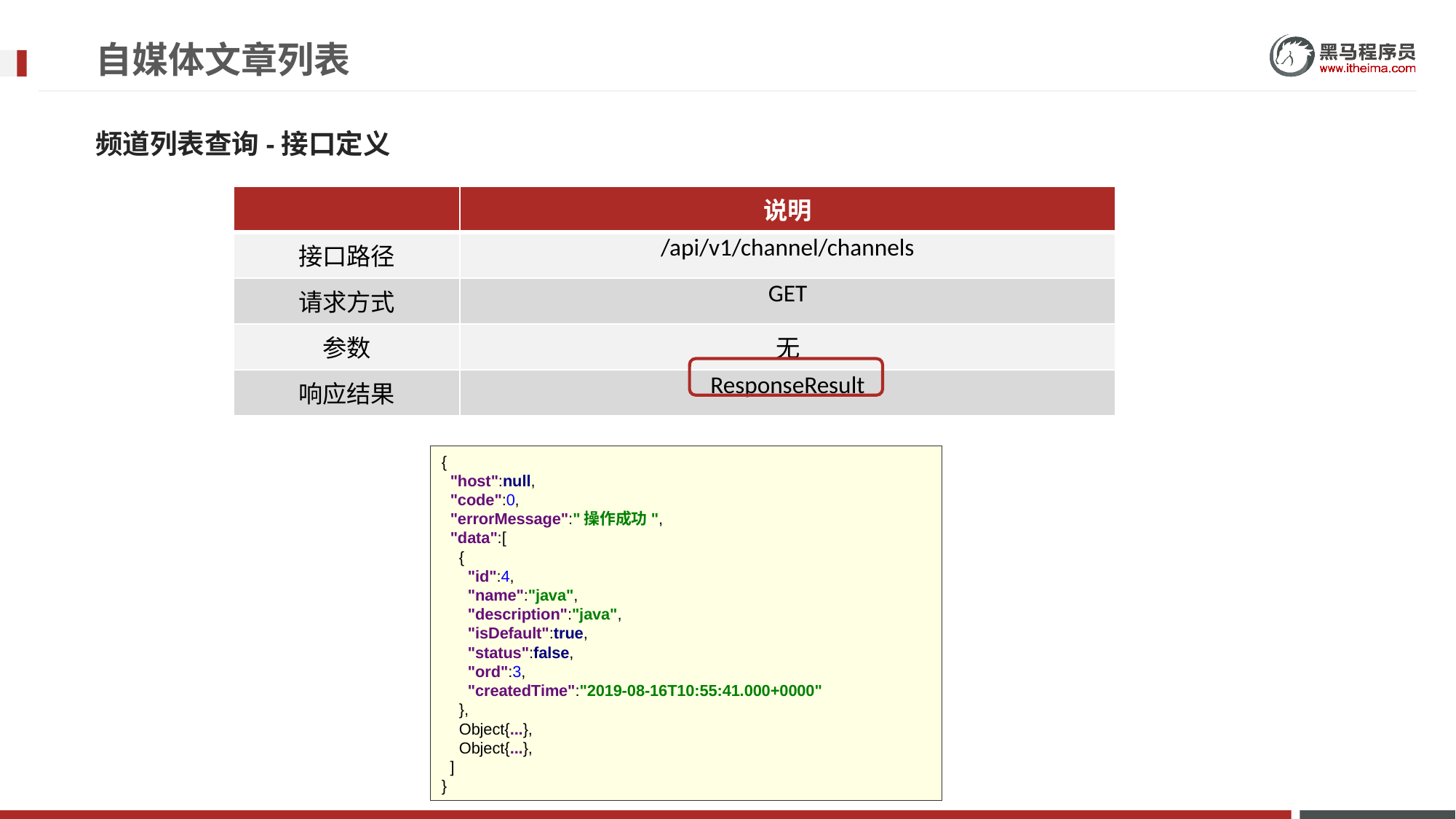

# 自媒体文章列表
频道列表查询-接口定义
|  | 说明 |
| --- | --- |
| 接口路径 | /api/v1/channel/channels |
| 请求方式 | GET |
| 参数 | 无 |
| 响应结果 | ResponseResult |

{
  "host":null,
  "code":0,
  "errorMessage":"操作成功",
  "data":[
    {
      "id":4,
      "name":"java",
      "description":"java",
      "isDefault":true,
      "status":false,
      "ord":3,
      "createdTime":"2019-08-16T10:55:41.000+0000"
    },
    Object{...},
    Object{...},
  ]
}